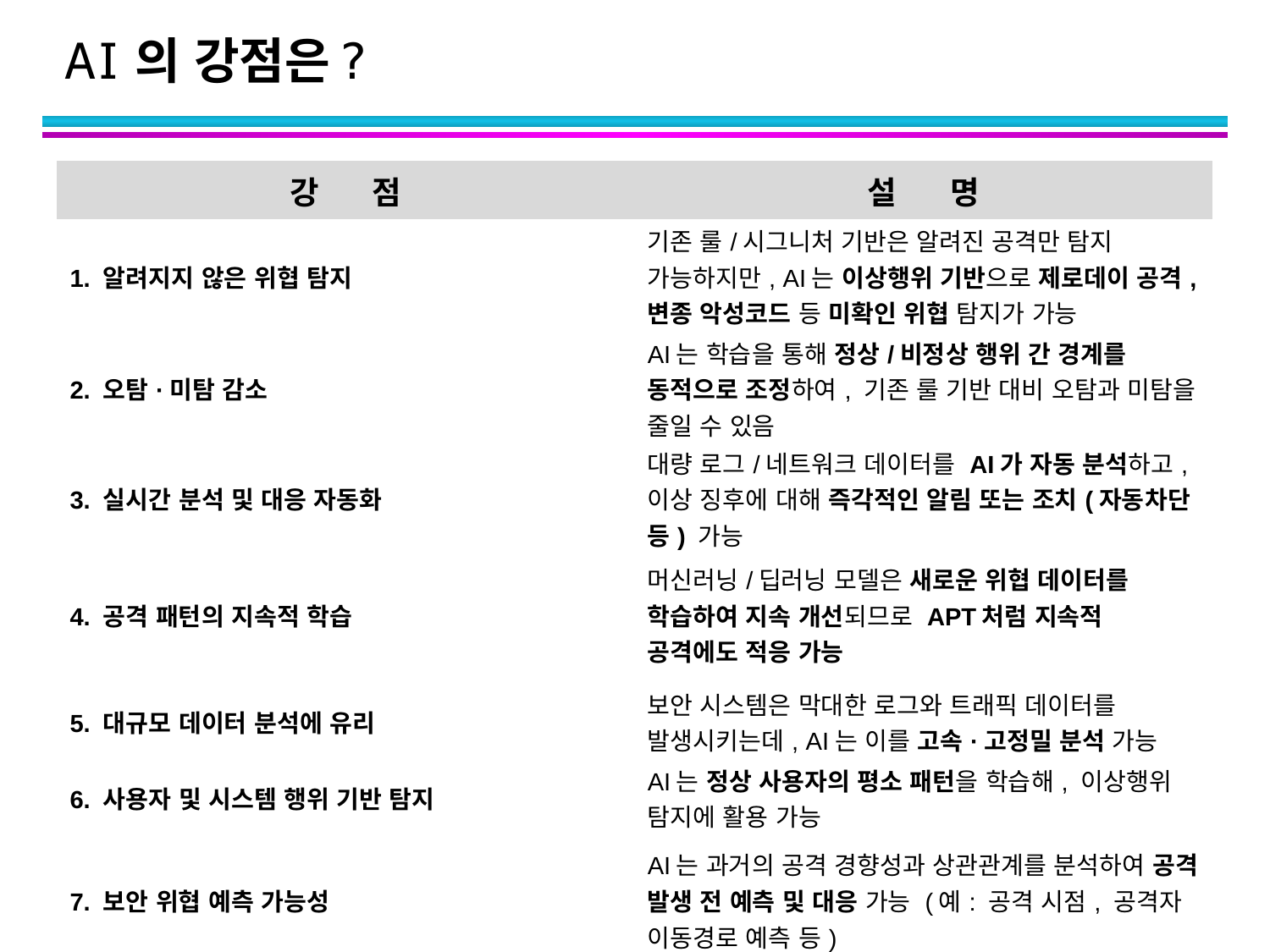

# AI의 강점은?
| 강 점 | 설 명 |
| --- | --- |
| 1. 알려지지 않은 위협 탐지 | 기존 룰/시그니처 기반은 알려진 공격만 탐지 가능하지만, AI는 이상행위 기반으로 제로데이 공격, 변종 악성코드 등 미확인 위협 탐지가 가능 |
| --- | --- |
| 2. 오탐·미탐 감소 | AI는 학습을 통해 정상/비정상 행위 간 경계를 동적으로 조정하여, 기존 룰 기반 대비 오탐과 미탐을 줄일 수 있음 |
| --- | --- |
| 3. 실시간 분석 및 대응 자동화 | 대량 로그/네트워크 데이터를 AI가 자동 분석하고, 이상 징후에 대해 즉각적인 알림 또는 조치(자동차단 등) 가능 |
| --- | --- |
| 4. 공격 패턴의 지속적 학습 | 머신러닝/딥러닝 모델은 새로운 위협 데이터를 학습하여 지속 개선되므로 APT처럼 지속적 공격에도 적응 가능 |
| --- | --- |
| 5. 대규모 데이터 분석에 유리 | 보안 시스템은 막대한 로그와 트래픽 데이터를 발생시키는데, AI는 이를 고속·고정밀 분석 가능 |
| --- | --- |
| 6. 사용자 및 시스템 행위 기반 탐지 | AI는 정상 사용자의 평소 패턴을 학습해, 이상행위 탐지에 활용 가능 |
| --- | --- |
| 7. 보안 위협 예측 가능성 | AI는 과거의 공격 경향성과 상관관계를 분석하여 공격 발생 전 예측 및 대응 가능 (예: 공격 시점, 공격자 이동경로 예측 등) |
| --- | --- |